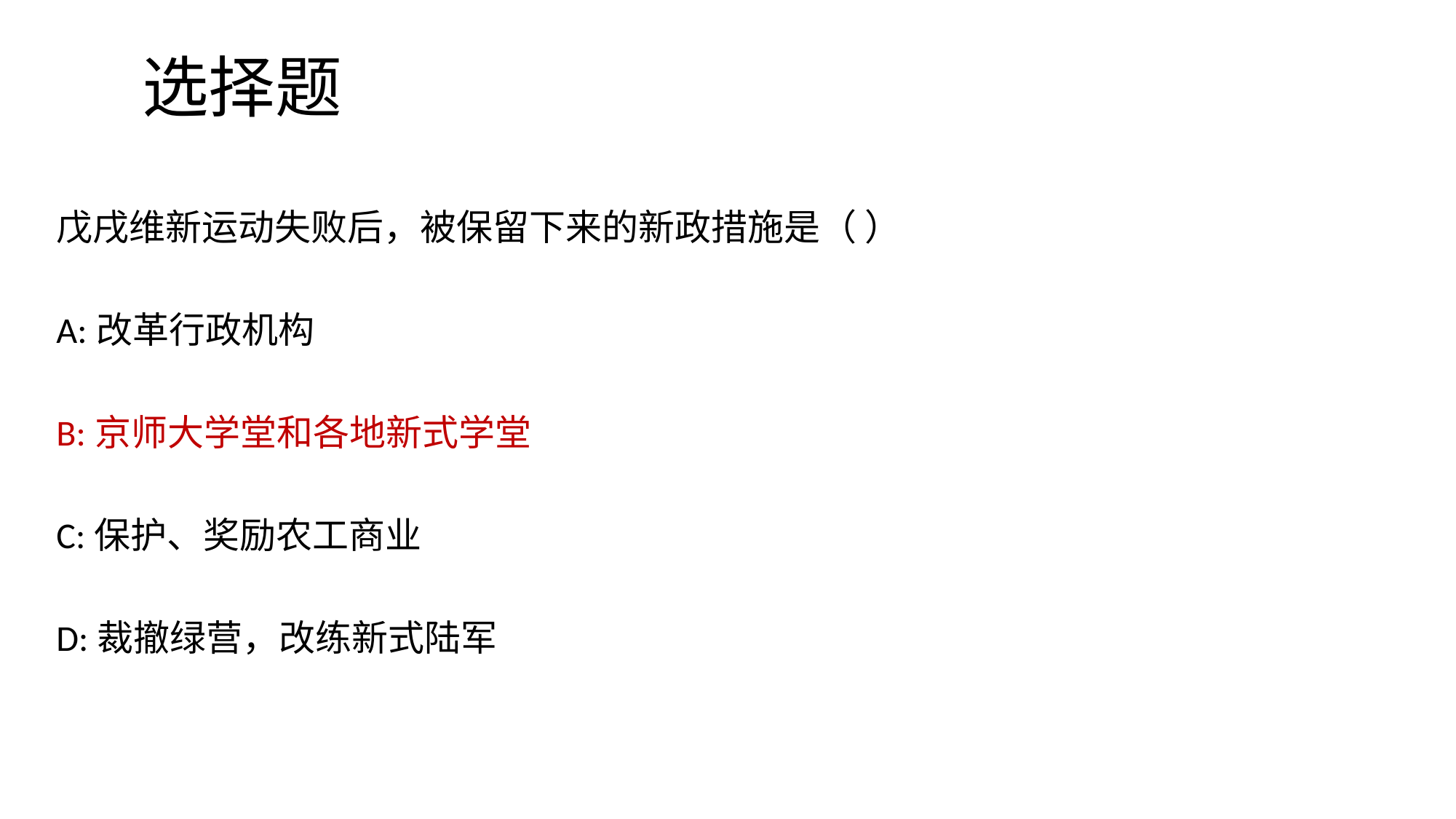

# 选择题
戊戌维新运动失败后，被保留下来的新政措施是（ ）
A:改革行政机构
B:京师大学堂和各地新式学堂
C:保护、奖励农工商业
D:裁撤绿营，改练新式陆军